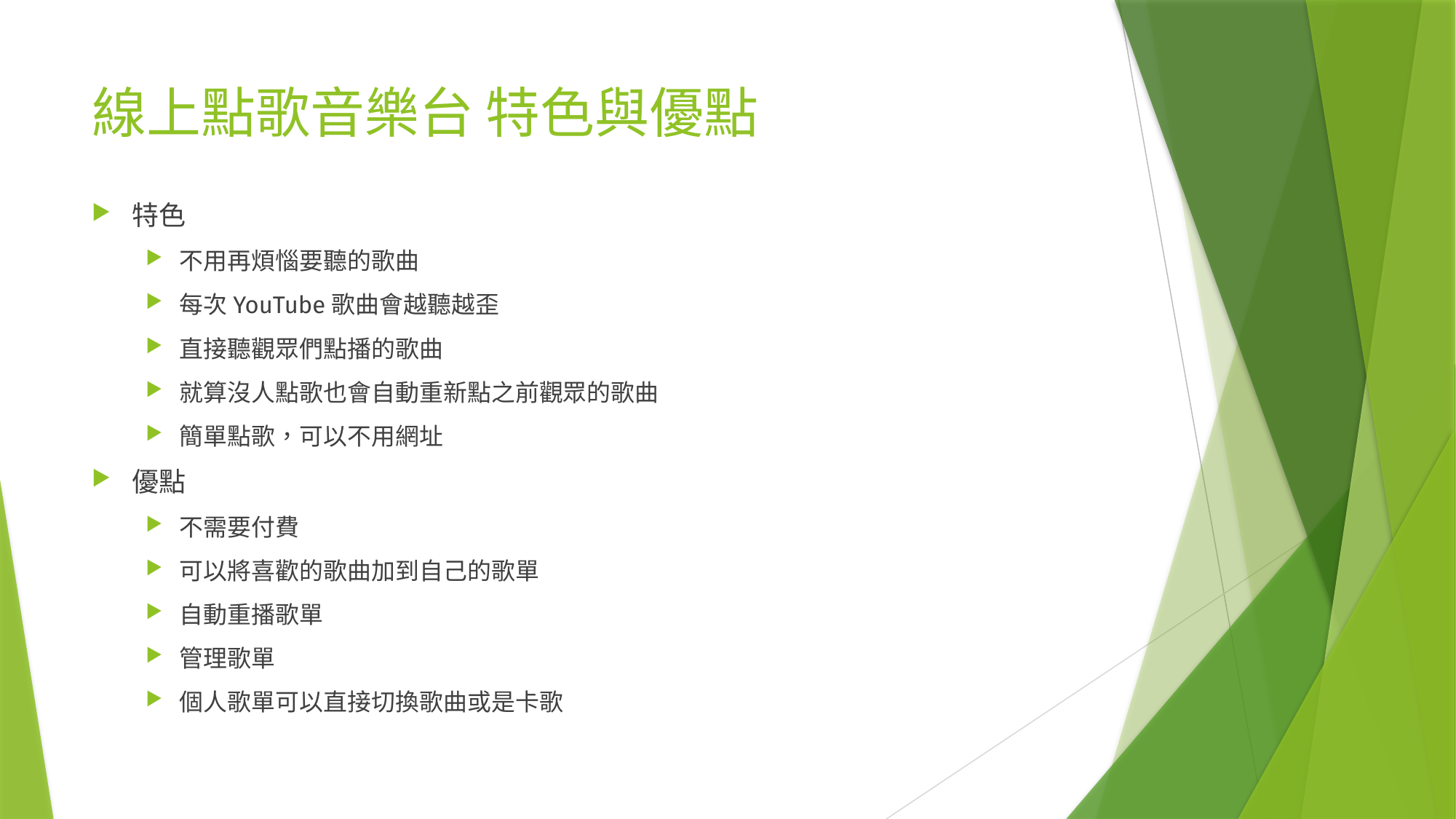

# 線上點歌音樂台 特色與優點
特色
不用再煩惱要聽的歌曲
每次YouTube歌曲會越聽越歪
直接聽觀眾們點播的歌曲
就算沒人點歌也會自動重新點之前觀眾的歌曲
簡單點歌，可以不用網址
優點
不需要付費
可以將喜歡的歌曲加到自己的歌單
自動重播歌單
管理歌單
個人歌單可以直接切換歌曲或是卡歌